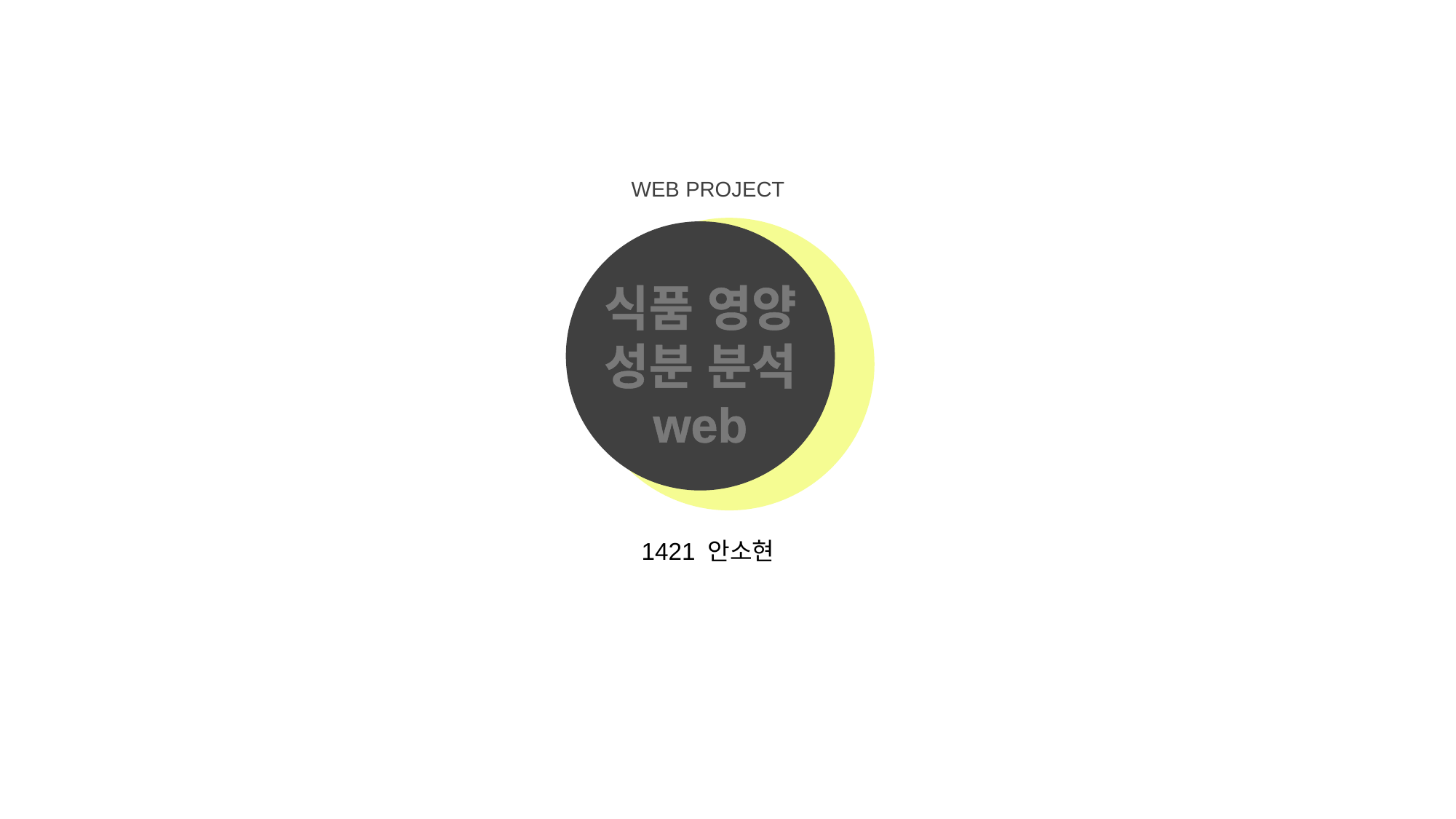

WEB PROJECT

식품 영양
성분 분석 web
1421 안소현